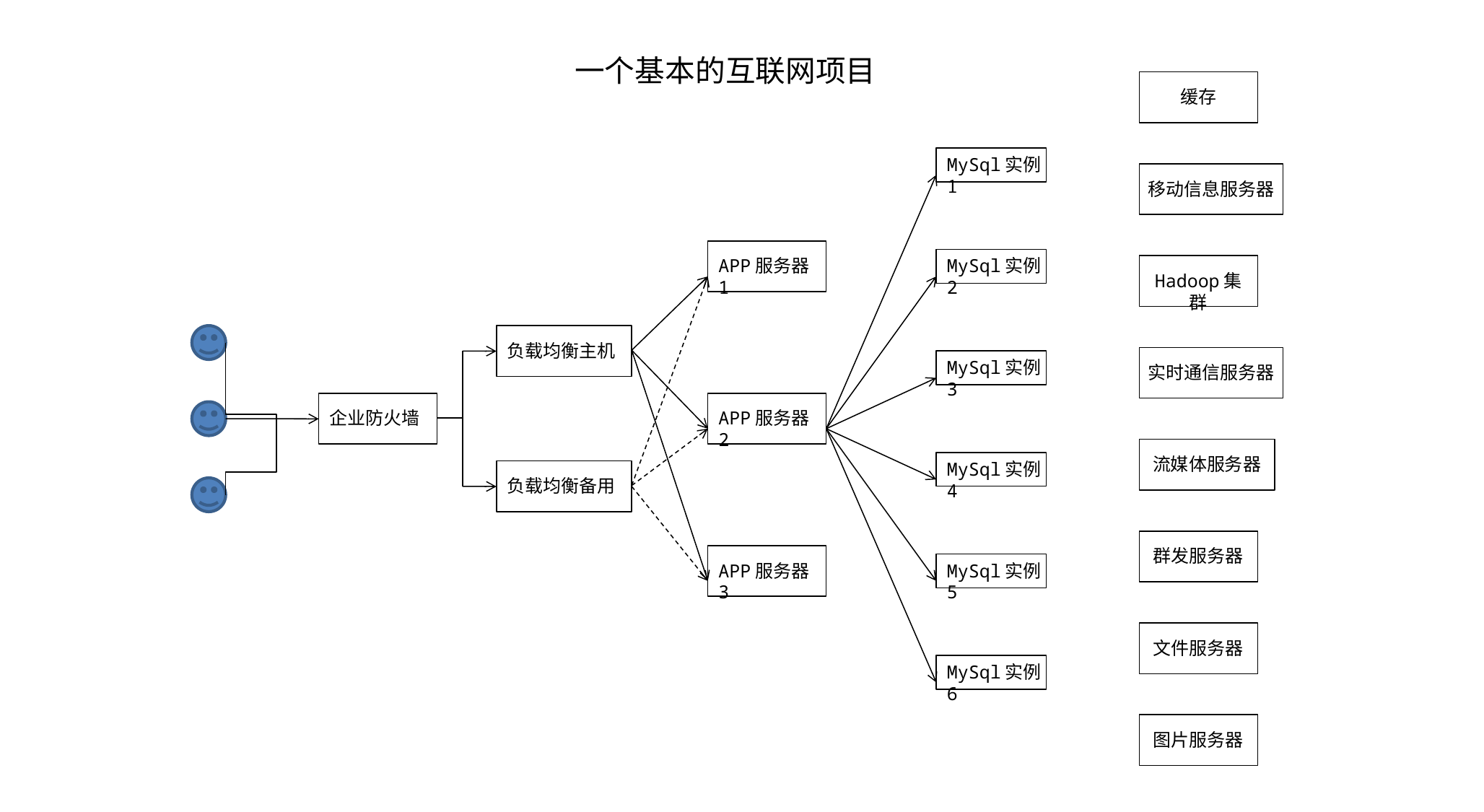

一个基本的互联网项目

缓存

MySql实例1

移动信息服务器

APP服务器1

MySql实例2

Hadoop集群

负载均衡主机

实时通信服务器

MySql实例3

APP服务器2

企业防火墙

流媒体服务器

MySql实例4

负载均衡备用

群发服务器

APP服务器3

MySql实例5

文件服务器

MySql实例6

图片服务器